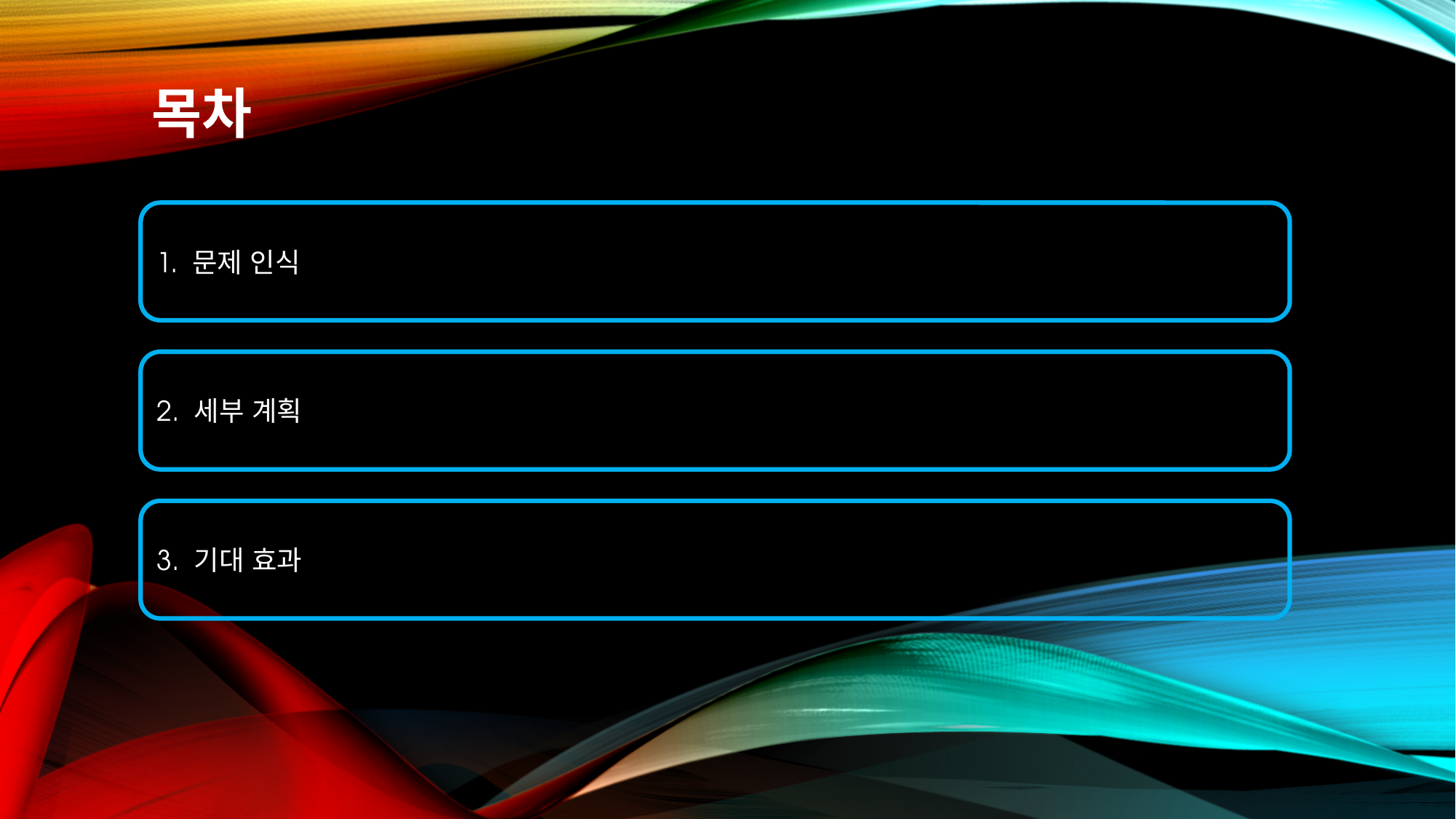

# 목차
1. 문제 인식
2. 세부 계획
3. 기대 효과